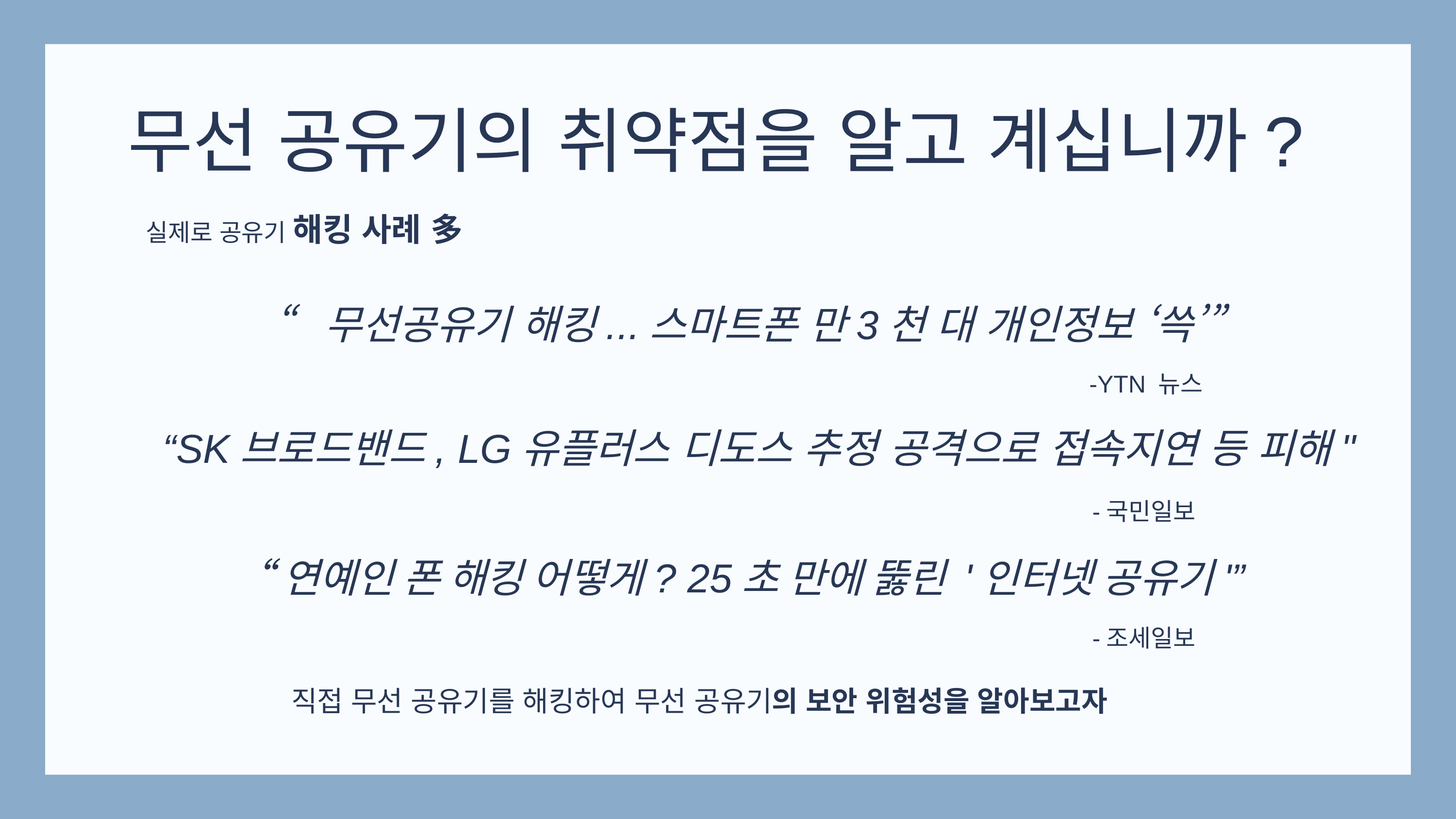

무선 공유기의 취약점을 알고 계십니까?
실제로 공유기 해킹 사례 多
직접 무선 공유기를 해킹하여 무선 공유기의 보안 위험성을 알아보고자

“무선공유기 해킹...스마트폰 만3천 대 개인정보 ‘쓱’”

-YTN 뉴스

“SK브로드밴드, LG유플러스 디도스 추정 공격으로 접속지연 등 피해"

-국민일보
“연예인 폰 해킹 어떻게? 25초 만에 뚫린 '인터넷 공유기'”
-조세일보